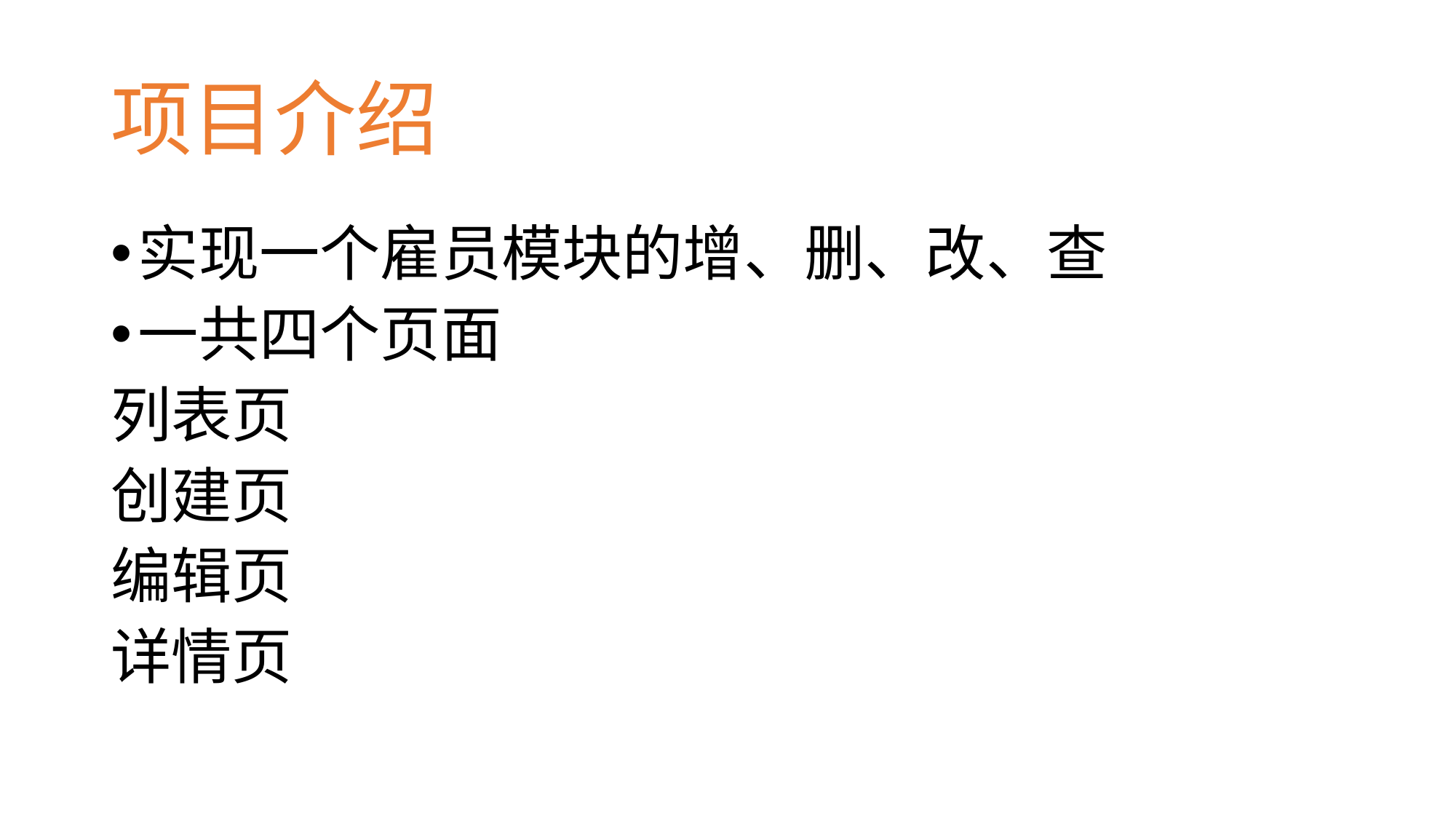

# 项目介绍
实现一个雇员模块的增、删、改、查
一共四个页面
列表页
创建页
编辑页
详情页